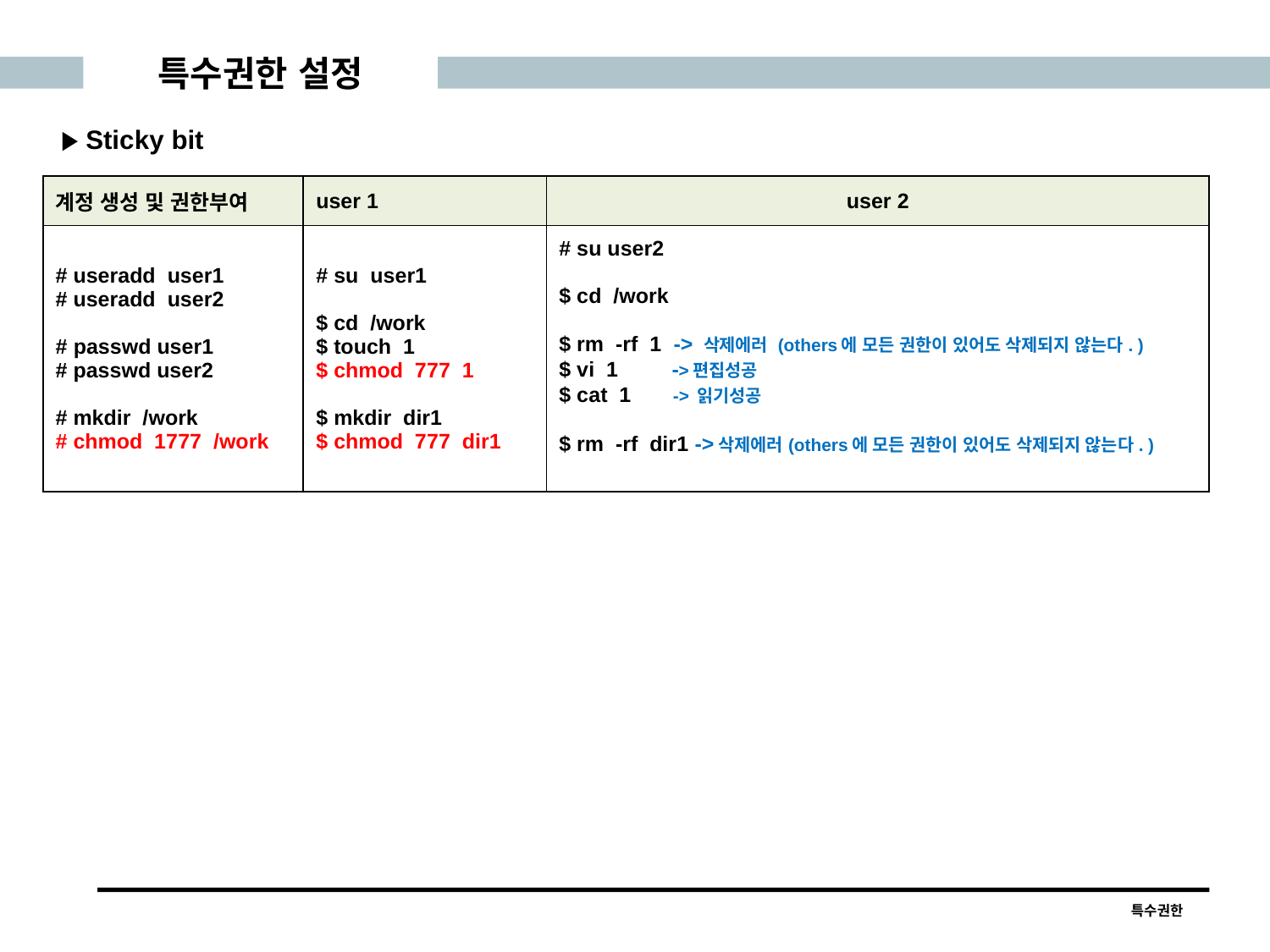

특수권한 설정

▶ Sticky bit
| 계정 생성 및 권한부여 | user 1 | user 2 |
| --- | --- | --- |
| # useradd user1 # useradd user2 # passwd user1 # passwd user2 # mkdir /work # chmod 1777 /work | # su user1 $ cd /work $ touch 1 $ chmod 777 1 $ mkdir dir1 $ chmod 777 dir1 | # su user2 $ cd /work $ rm -rf 1 -> 삭제에러 (others에 모든 권한이 있어도 삭제되지 않는다. ) $ vi 1 ->편집성공 $ cat 1 -> 읽기성공 $ rm -rf dir1 ->삭제에러(others에 모든 권한이 있어도 삭제되지 않는다. ) |

특수권한